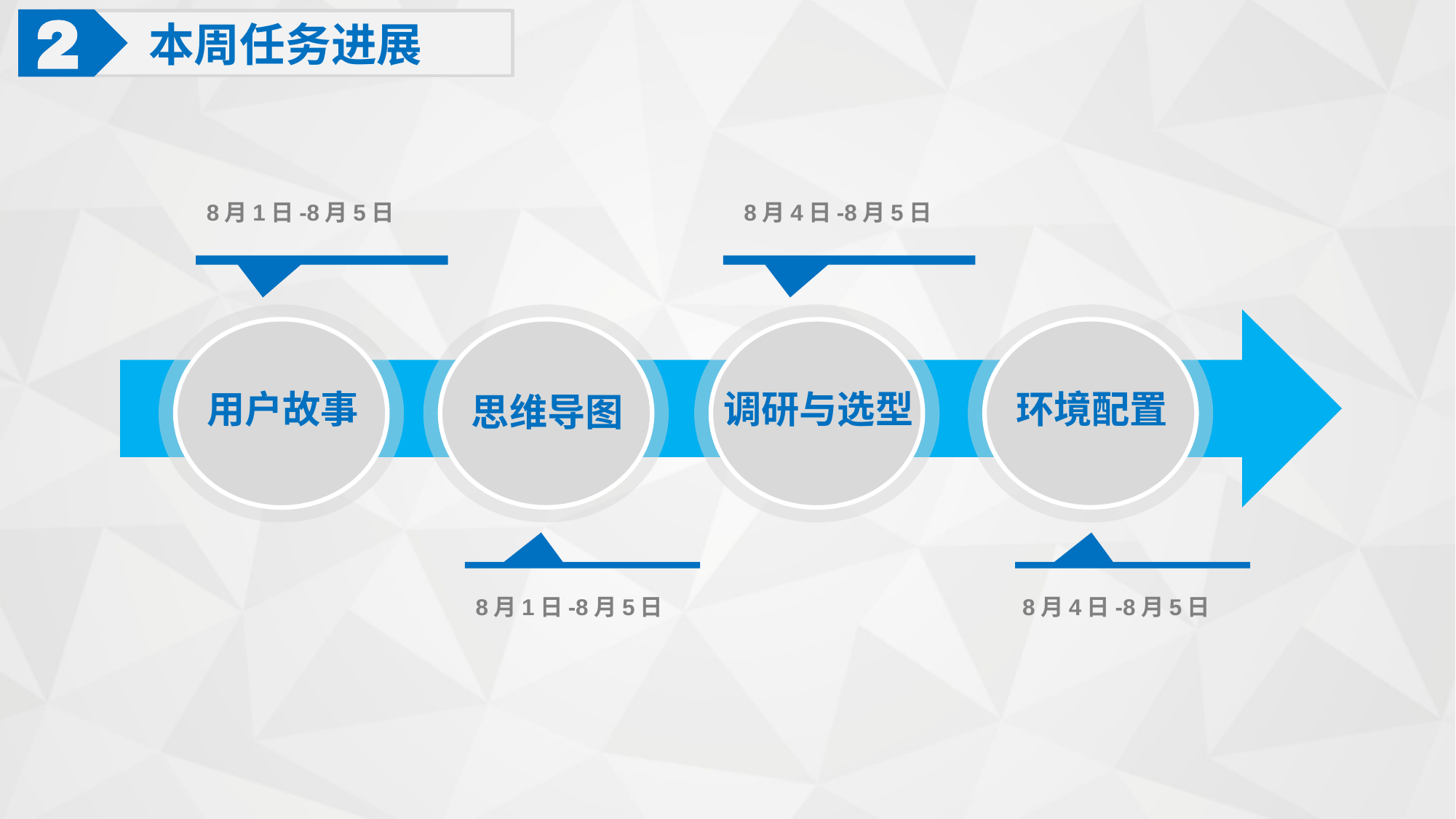

2

本周任务进展
8月1日-8月5日
8月4日-8月5日

用户故事

思维导图

调研与选型

环境配置

8月1日-8月5日

8月4日-8月5日